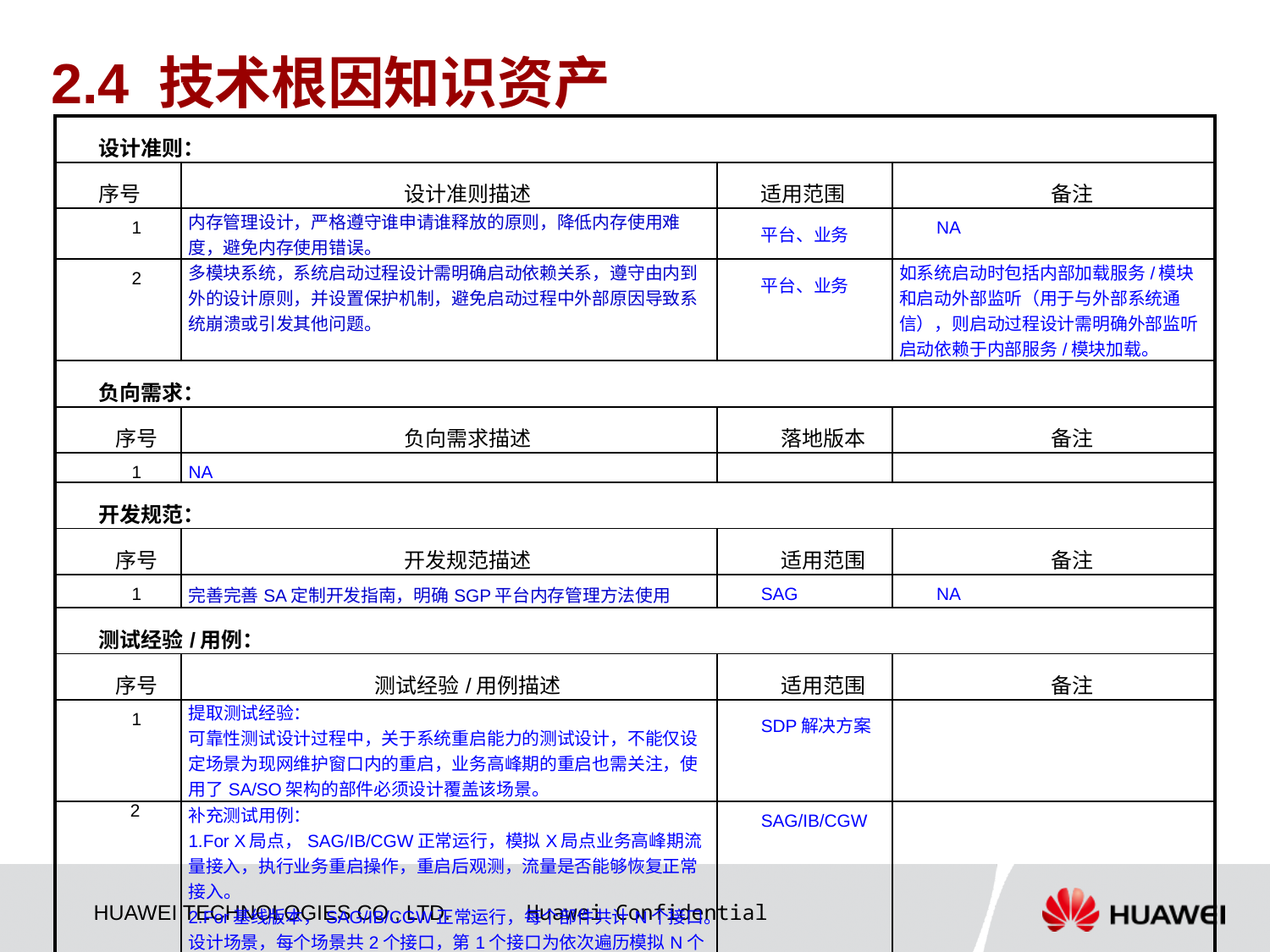

# 2.4 技术根因知识资产
| 设计准则： |  |  |  |
| --- | --- | --- | --- |
| 序号 | 设计准则描述 | 适用范围 | 备注 |
| 1 | 内存管理设计，严格遵守谁申请谁释放的原则，降低内存使用难度，避免内存使用错误。 | 平台、业务 | NA |
| 2 | 多模块系统，系统启动过程设计需明确启动依赖关系，遵守由内到外的设计原则，并设置保护机制，避免启动过程中外部原因导致系统崩溃或引发其他问题。 | 平台、业务 | 如系统启动时包括内部加载服务/模块和启动外部监听（用于与外部系统通信），则启动过程设计需明确外部监听启动依赖于内部服务/模块加载。 |
| 负向需求： |  |  |  |
| 序号 | 负向需求描述 | 落地版本 | 备注 |
| 1 | NA |  |  |
| 开发规范： |  |  |  |
| 序号 | 开发规范描述 | 适用范围 | 备注 |
| 1 | 完善完善SA定制开发指南，明确SGP平台内存管理方法使用 | SAG | NA |
| 测试经验/用例： |  |  |  |
| 序号 | 测试经验/用例描述 | 适用范围 | 备注 |
| 1 | 提取测试经验： 可靠性测试设计过程中，关于系统重启能力的测试设计，不能仅设定场景为现网维护窗口内的重启，业务高峰期的重启也需关注，使用了SA/SO架构的部件必须设计覆盖该场景。 | SDP解决方案 |  |
| 2 | 补充测试用例： 1.For X局点，SAG/IB/CGW正常运行，模拟X局点业务高峰期流量接入，执行业务重启操作，重启后观测，流量是否能够恢复正常接入。 2.For基线版本，SAG/IB/CGW正常运行，每个部件共计N个接口。设计场景，每个场景共2个接口，第1个接口为依次遍历模拟N个接口中型组网容量接入，另外1个接口从N-1个接口中任选，模拟小型组网容量接入，执行业务重启操作，重启后观测，流量是否能够恢复正常接入。 测试策略： 首次全量验证，后续版本有新增接口时验证。 | SAG/IB/CGW |  |